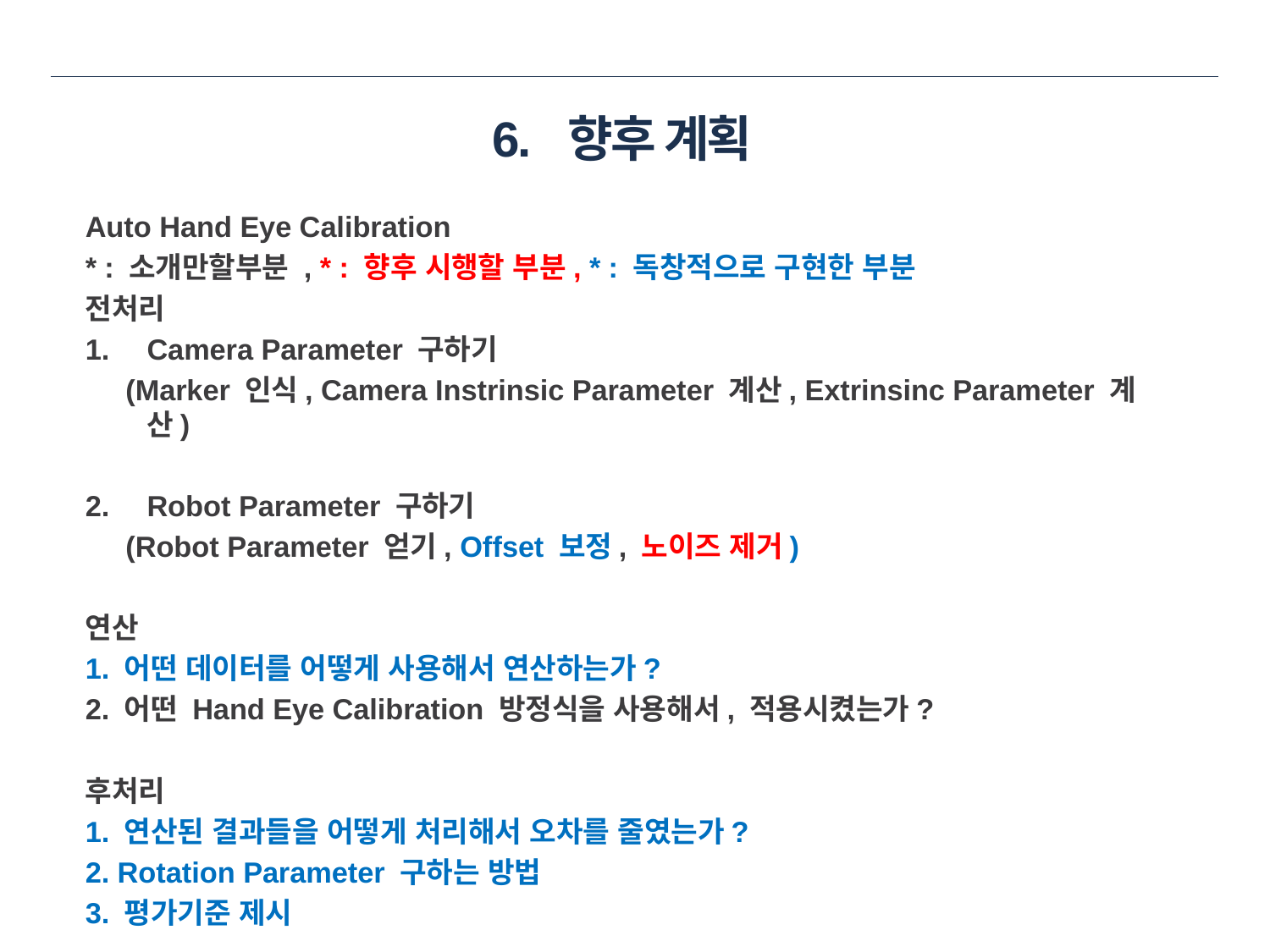

# 6.  향후 계획

Auto Hand Eye Calibration
* : 소개만할부분 , * : 향후 시행할 부분, * : 독창적으로 구현한 부분
전처리
Camera Parameter 구하기
     (Marker 인식, Camera Instrinsic Parameter 계산, Extrinsinc Parameter 계산)

Robot Parameter 구하기
     (Robot Parameter 얻기, Offset 보정, 노이즈 제거)

연산
1. 어떤 데이터를 어떻게 사용해서 연산하는가?
2. 어떤 Hand Eye Calibration 방정식을 사용해서, 적용시켰는가?

후처리
1. 연산된 결과들을 어떻게 처리해서 오차를 줄였는가?
2. Rotation Parameter 구하는 방법
3. 평가기준 제시